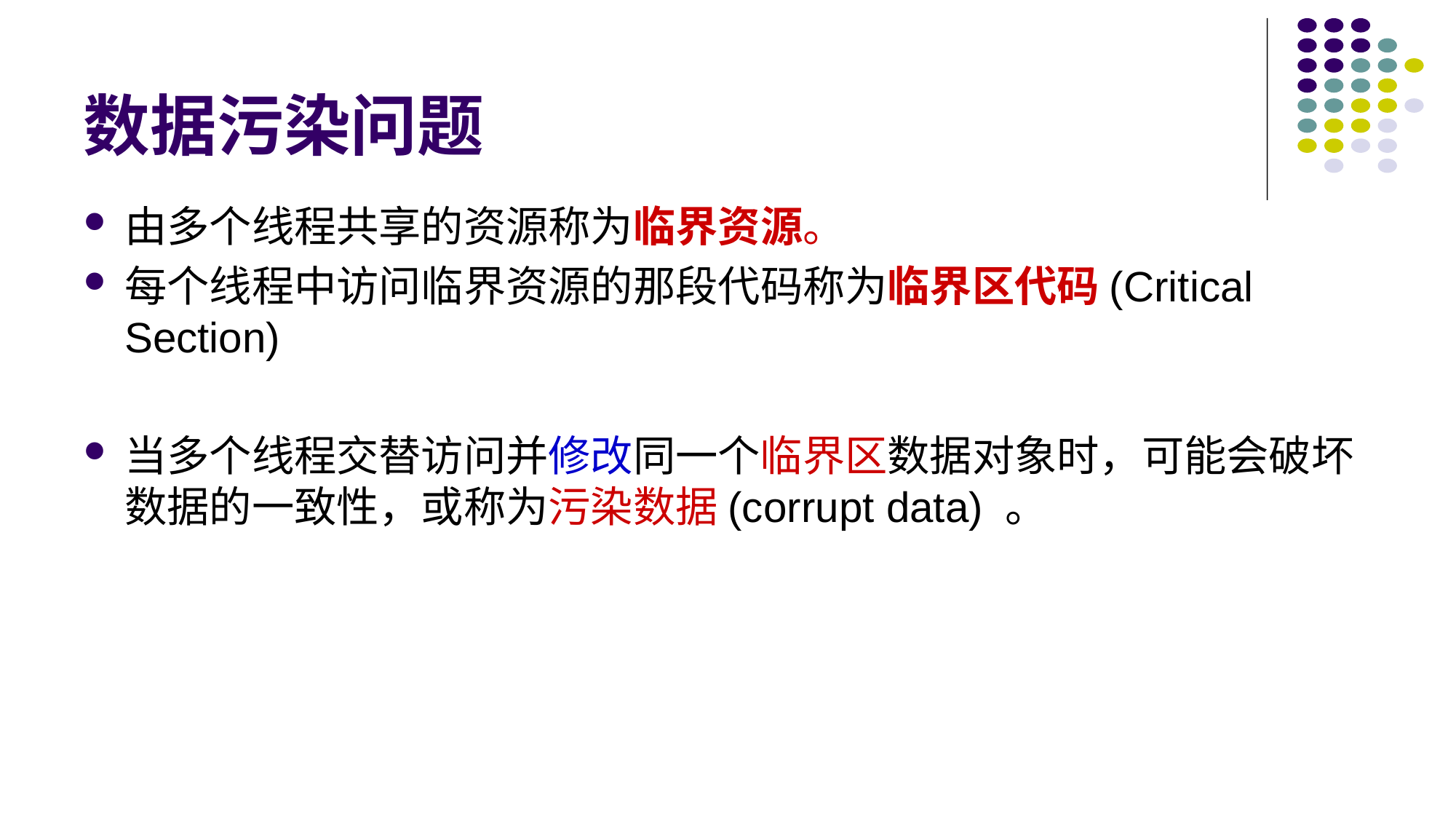

# 数据污染问题
由多个线程共享的资源称为临界资源。
每个线程中访问临界资源的那段代码称为临界区代码(Critical Section)

当多个线程交替访问并修改同一个临界区数据对象时，可能会破坏数据的一致性，或称为污染数据(corrupt data) 。

51